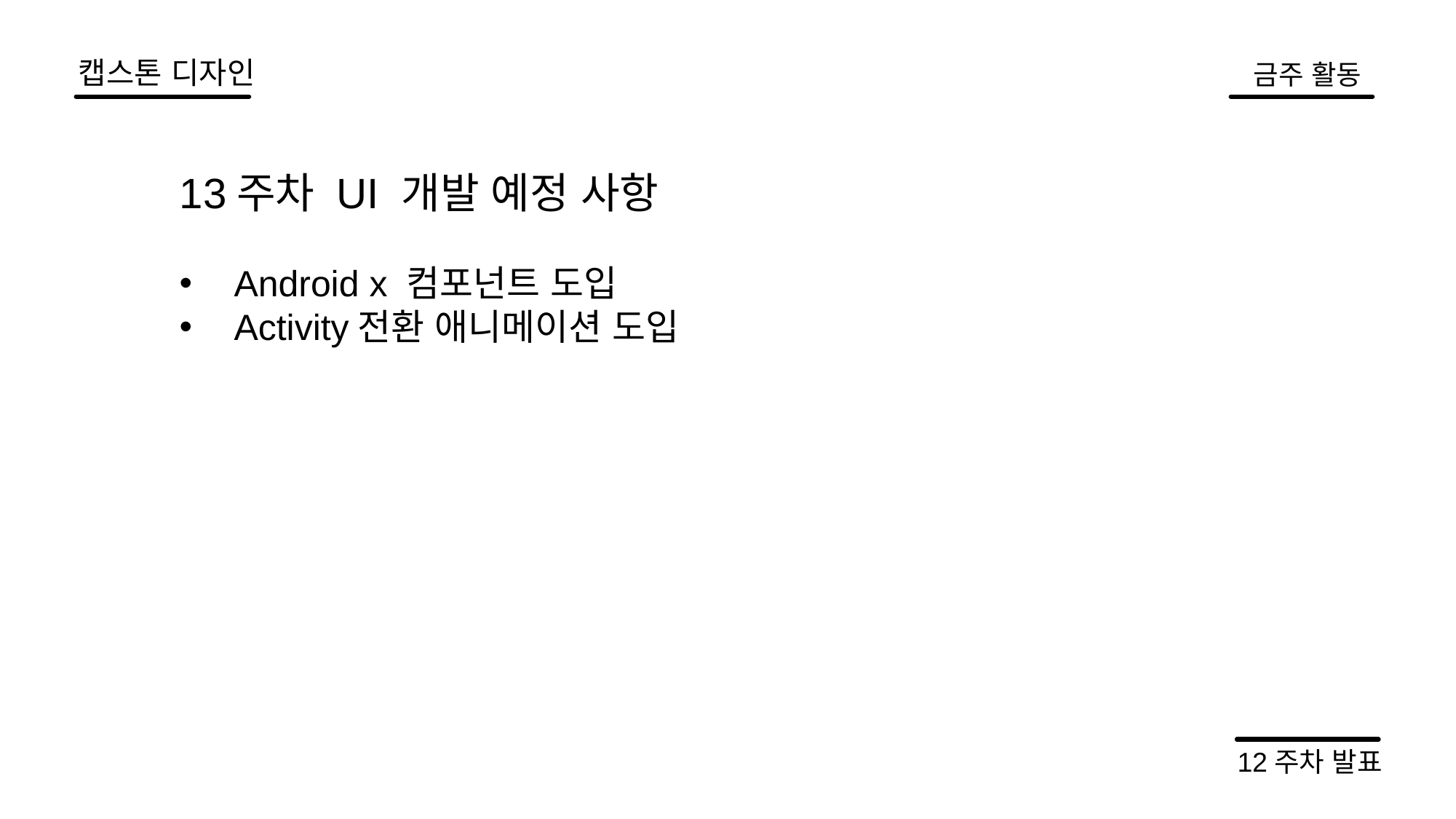

캡스톤 디자인
금주 활동
13주차 UI 개발 예정 사항

Android x 컴포넌트 도입
Activity전환 애니메이션 도입
12주차 발표